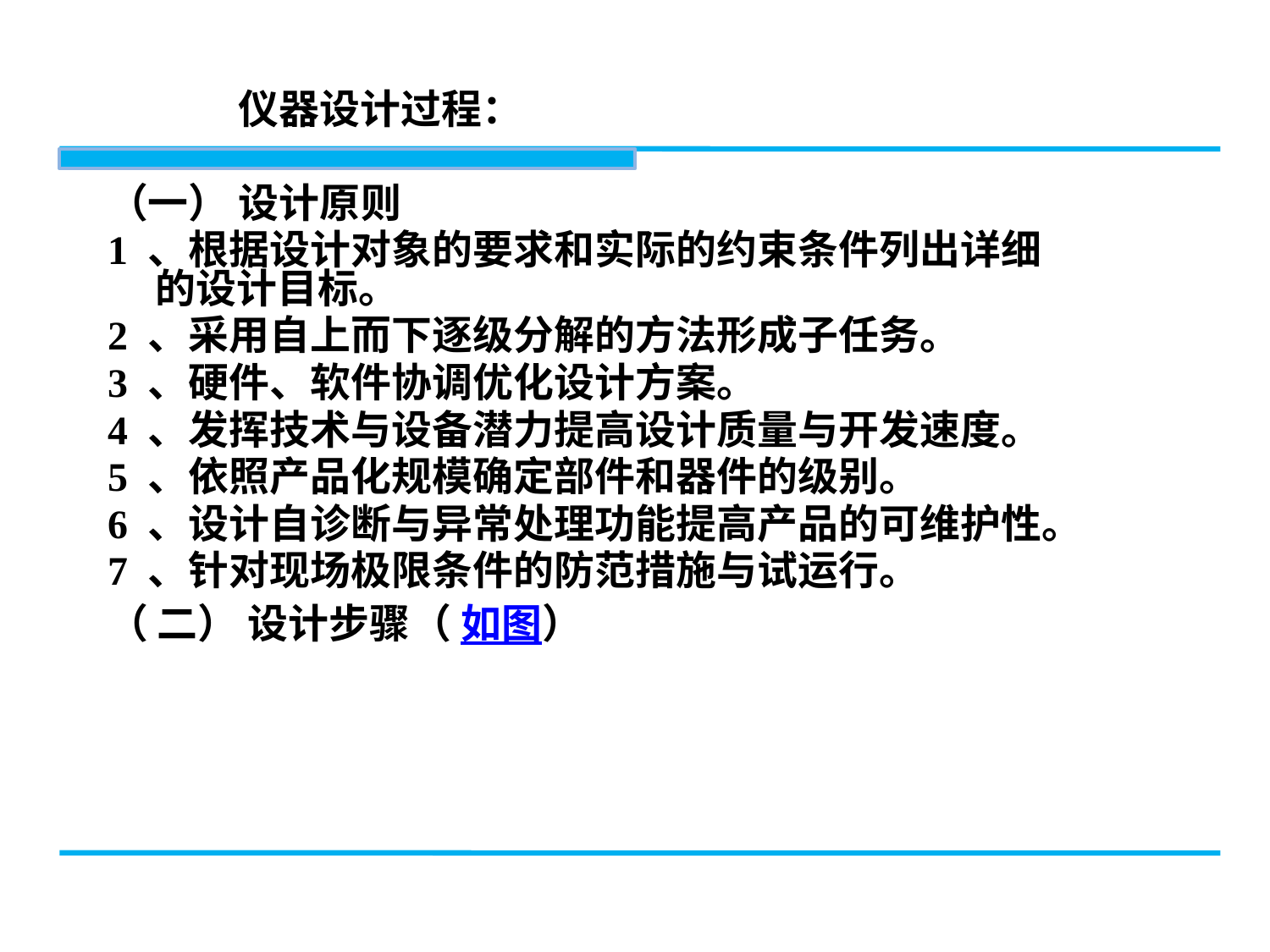

仪器设计过程：

（一） 设计原则
1 、根据设计对象的要求和实际的约束条件列出详细的设计目标。
2 、采用自上而下逐级分解的方法形成子任务。
3 、硬件、软件协调优化设计方案。
4 、发挥技术与设备潜力提高设计质量与开发速度。
5 、依照产品化规模确定部件和器件的级别。
6 、设计自诊断与异常处理功能提高产品的可维护性。
7 、针对现场极限条件的防范措施与试运行。
（ 二） 设计步骤（ 如图）